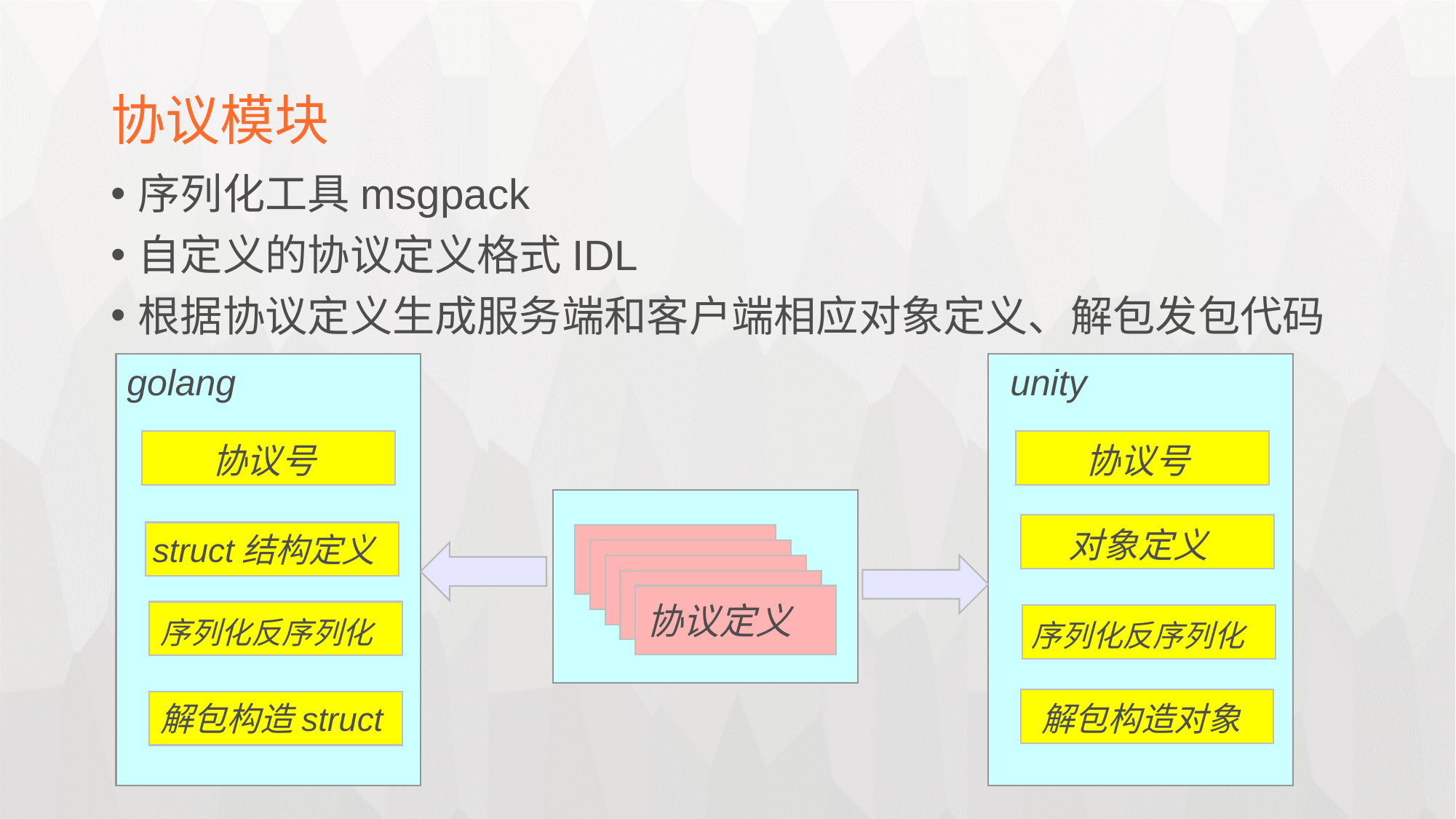

协议模块
序列化工具msgpack
自定义的协议定义格式IDL
根据协议定义生成服务端和客户端相应对象定义、解包发包代码

golang

unity

协议号
协议号

对象定义

struct结构定义

协议定义

序列化反序列化
序列化反序列化

解包构造struct
解包构造对象